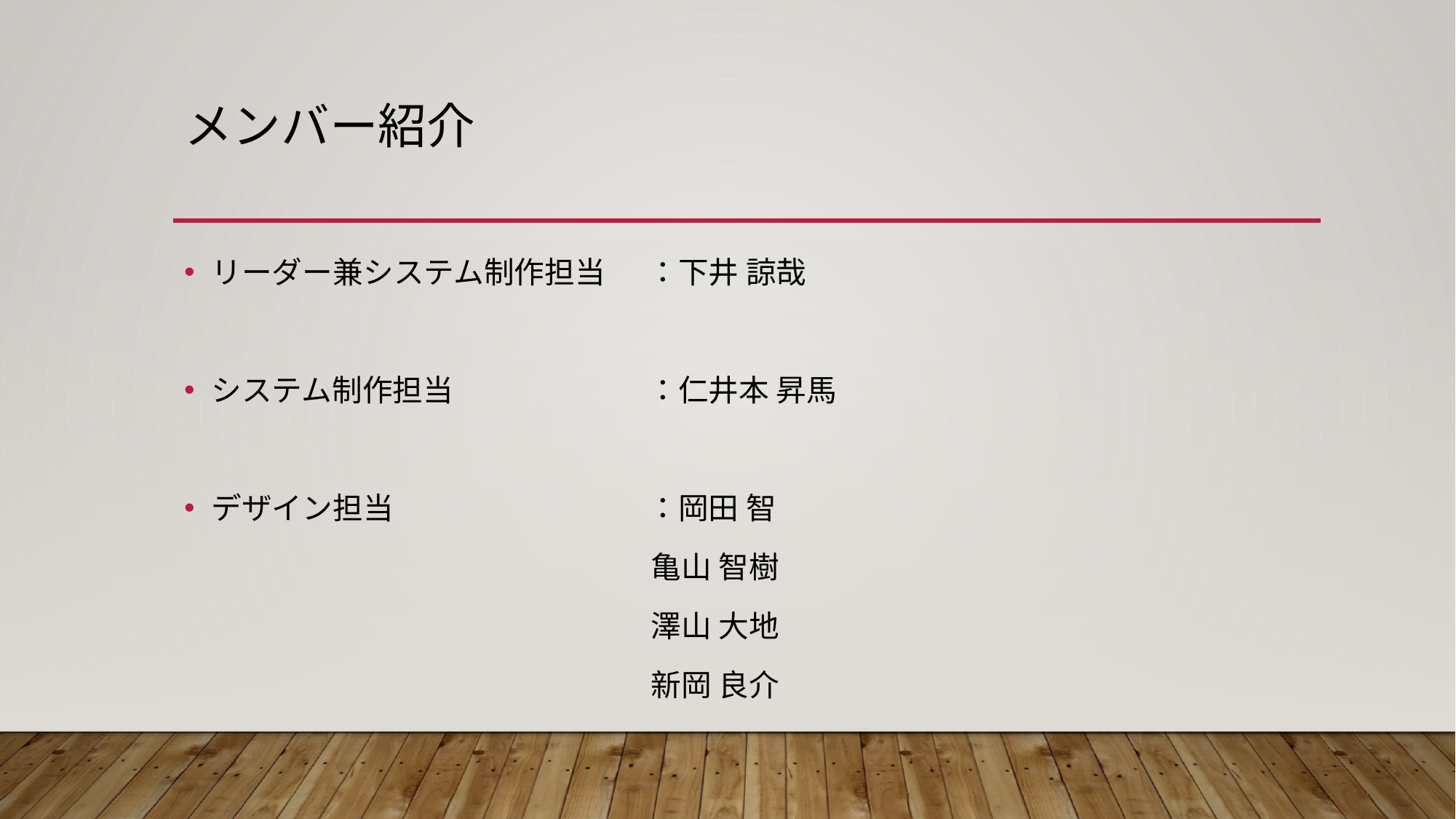

# メンバー紹介
リーダー兼システム制作担当	：下井 諒哉

システム制作担当		：仁井本 昇馬

デザイン担当			：岡田 智
				　亀山 智樹
				　澤山 大地
				　新岡 良介